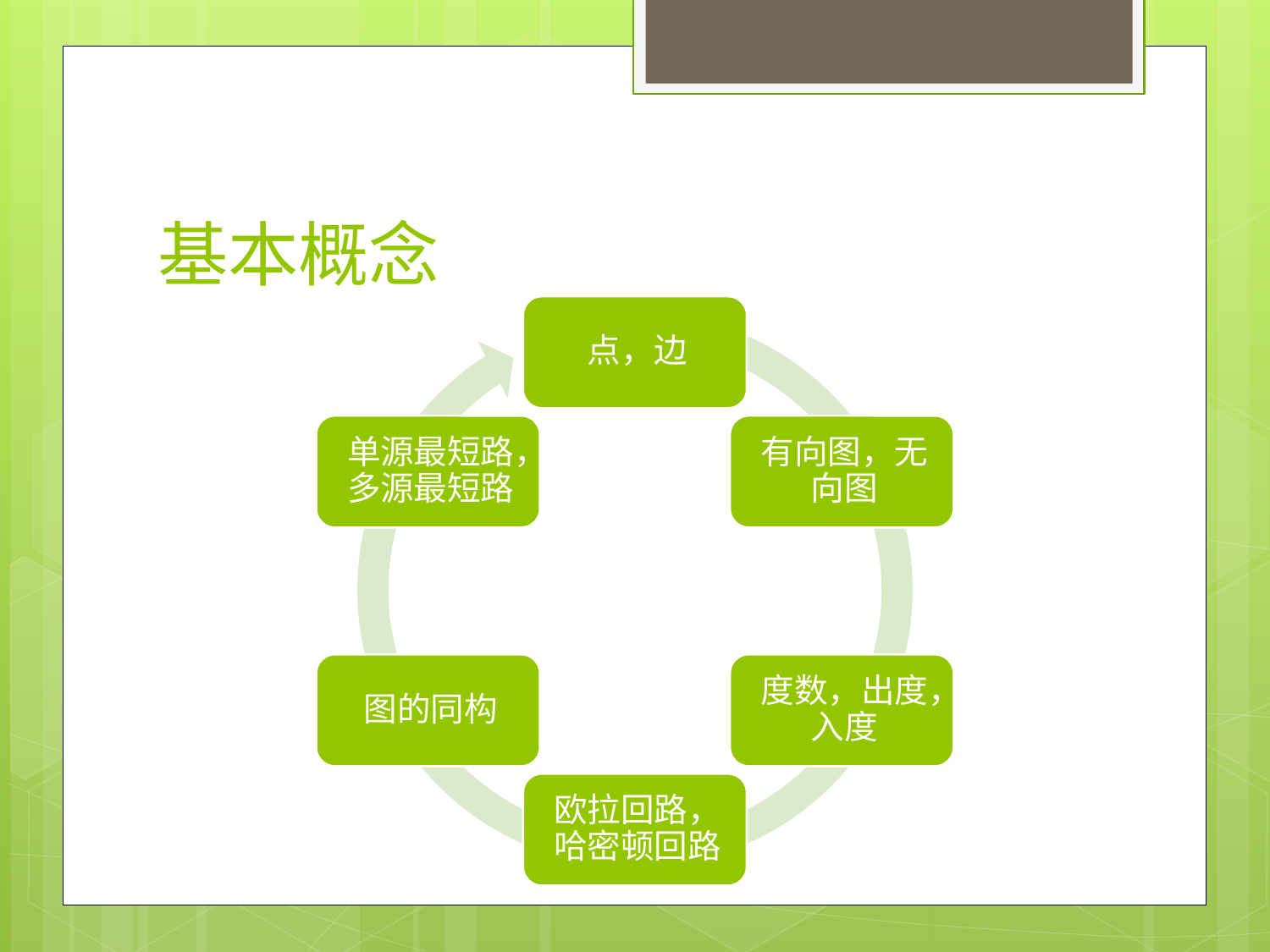

# 基本概念
点，边
有向图，无向图
度数，出度，入度
欧拉回路，哈密顿回路
图的同构
单源最短路，多源最短路